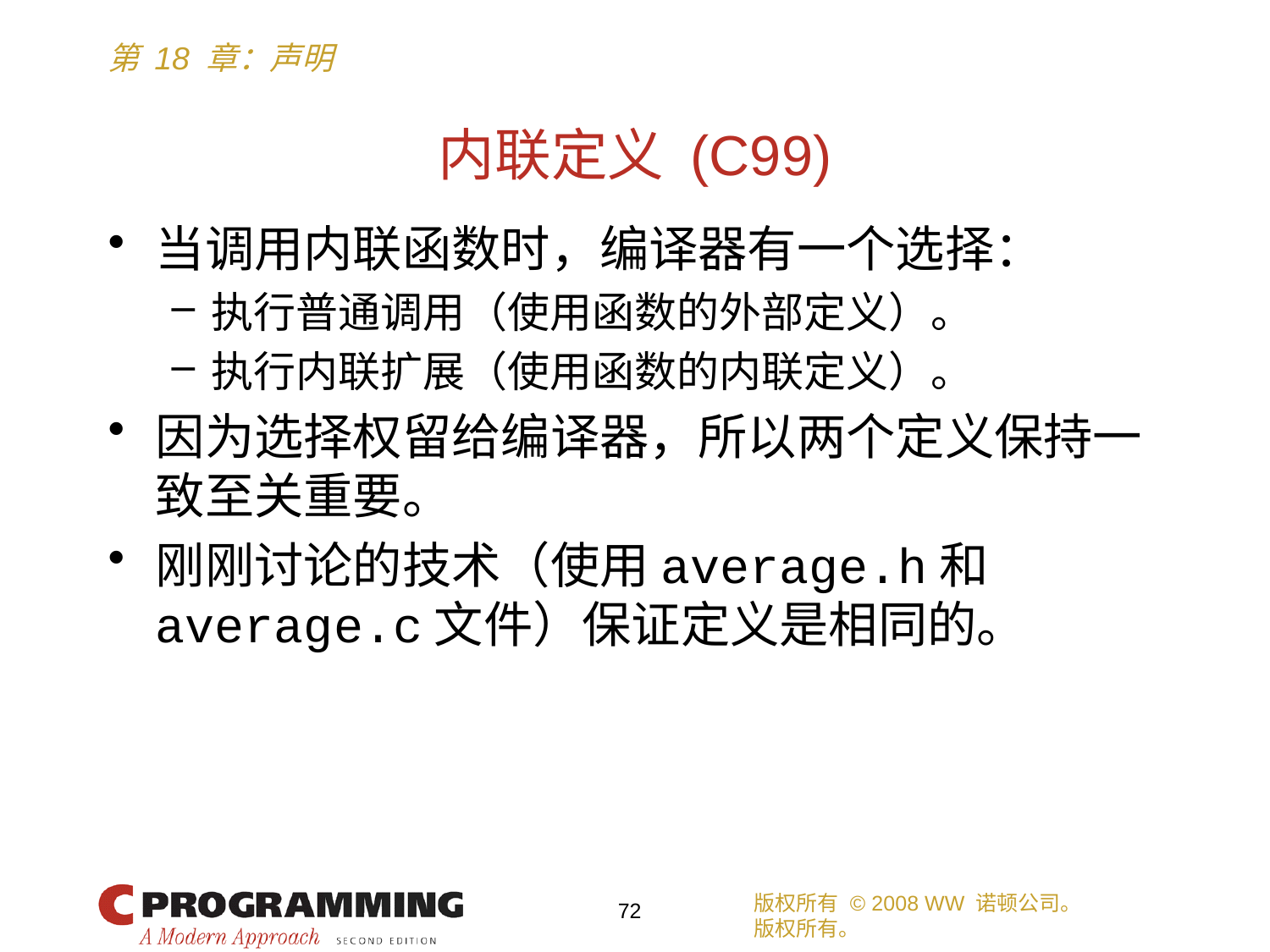

# 内联定义 (C99)
当调用内联函数时，编译器有一个选择：
执行普通调用（使用函数的外部定义）。
执行内联扩展（使用函数的内联定义）。
因为选择权留给编译器，所以两个定义保持一致至关重要。
刚刚讨论的技术（使用average.h和average.c文件）保证定义是相同的。
版权所有 © 2008 WW 诺顿公司。
版权所有。
72